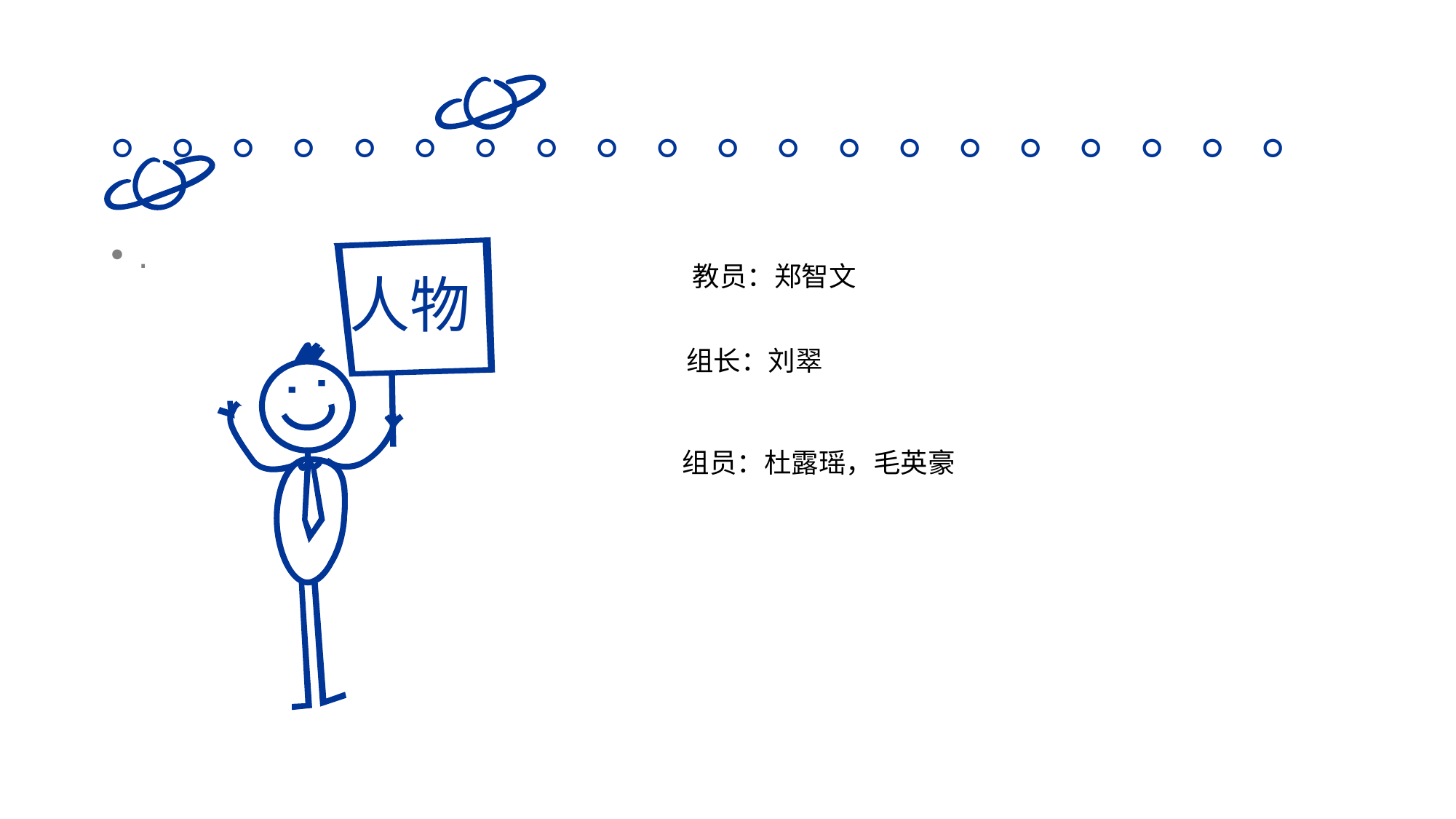

# 。。。。。。。。。。。。。。。。。。。。

.

 教员：郑智文
人物

组长：刘翠
组员：杜露瑶，毛英豪